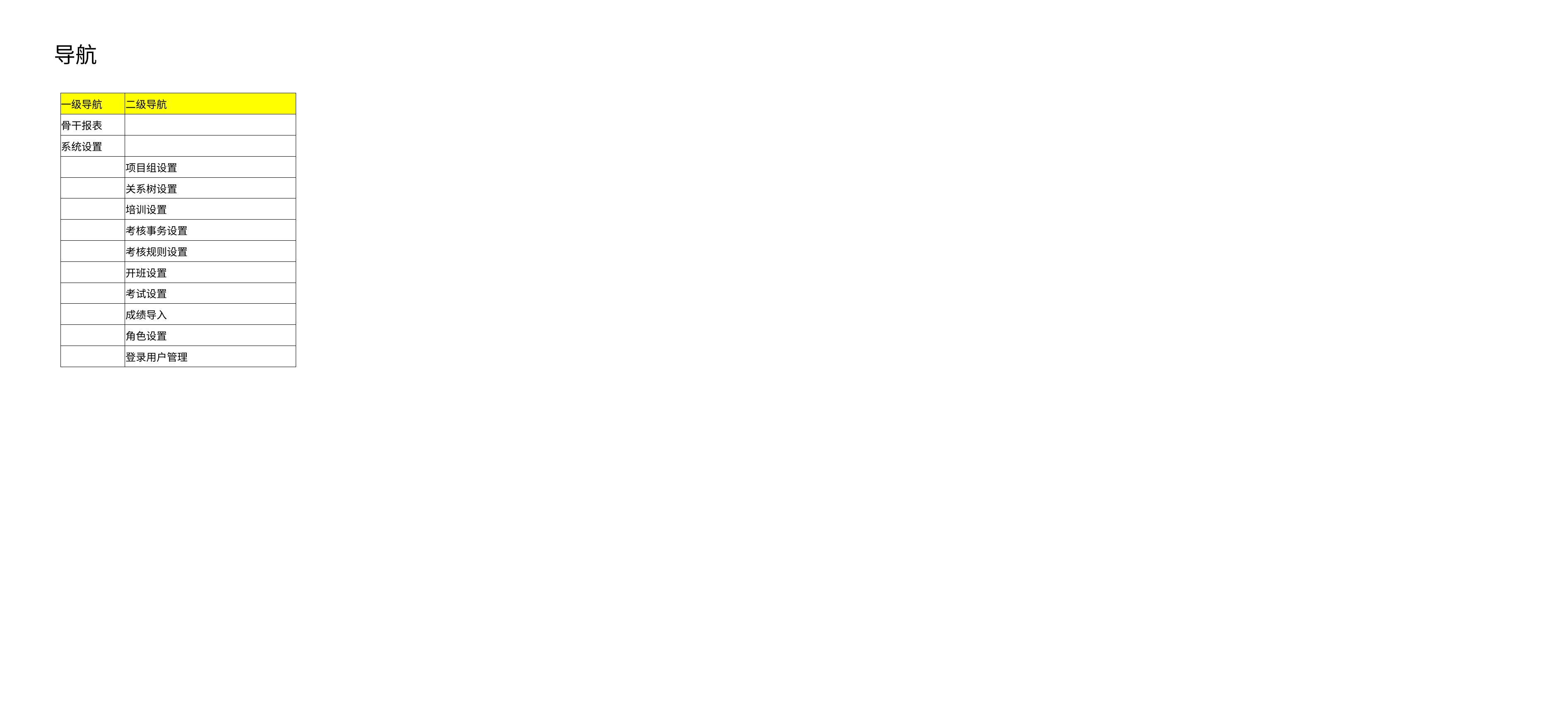

导航
| 一级导航 | 二级导航 |
| --- | --- |
| 骨干报表 |  |
| 系统设置 |  |
|  | 项目组设置 |
|  | 关系树设置 |
|  | 培训设置 |
|  | 考核事务设置 |
|  | 考核规则设置 |
|  | 开班设置 |
|  | 考试设置 |
|  | 成绩导入 |
|  | 角色设置 |
|  | 登录用户管理 |